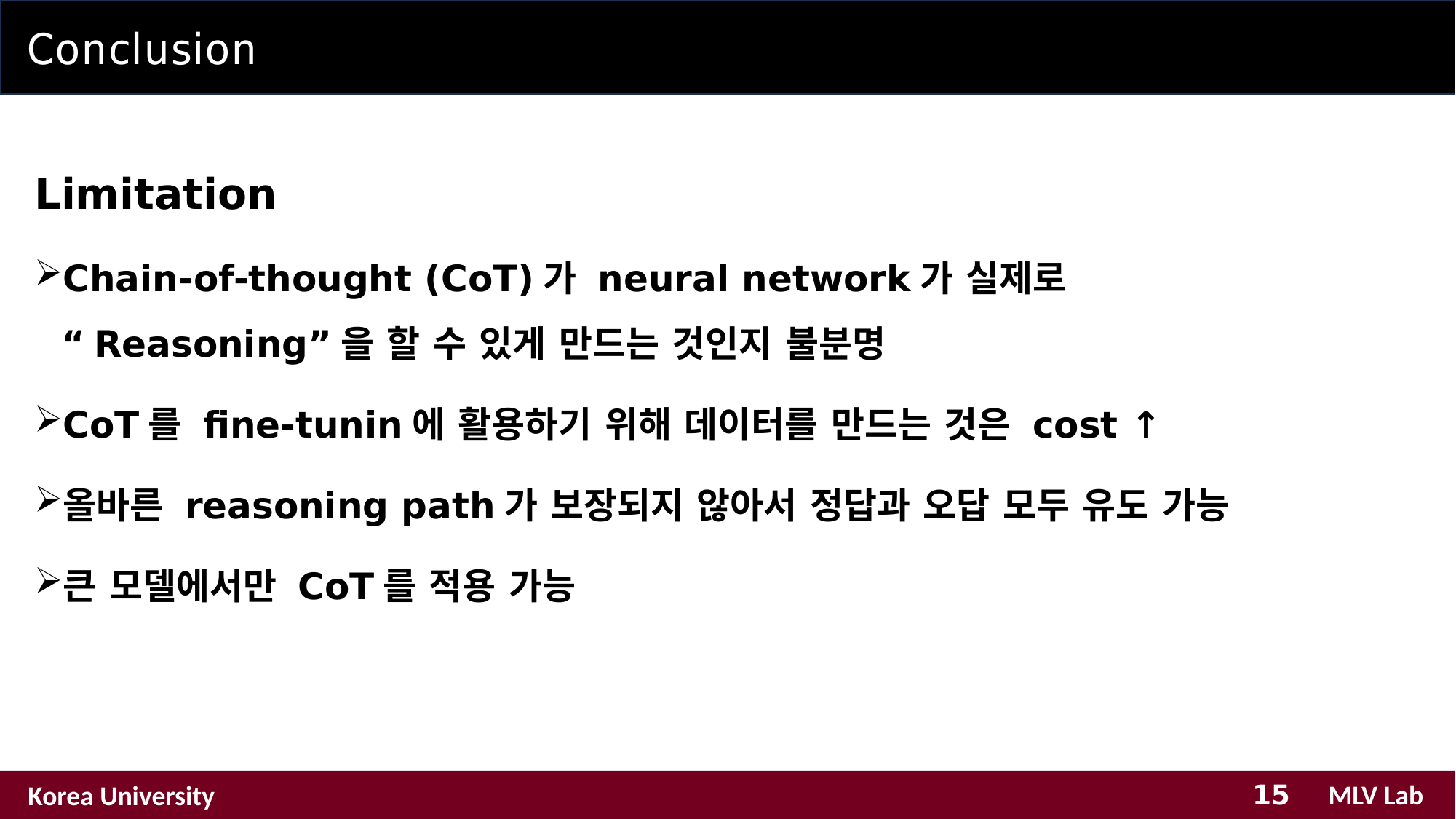

Conclusion

Limitation
Chain-of-thought (CoT)가 neural network가 실제로 “Reasoning”을 할 수 있게 만드는 것인지 불분명
CoT를 fine-tunin에 활용하기 위해 데이터를 만드는 것은 cost ↑
올바른 reasoning path가 보장되지 않아서 정답과 오답 모두 유도 가능
큰 모델에서만 CoT를 적용 가능

15
MLV Lab
Korea University